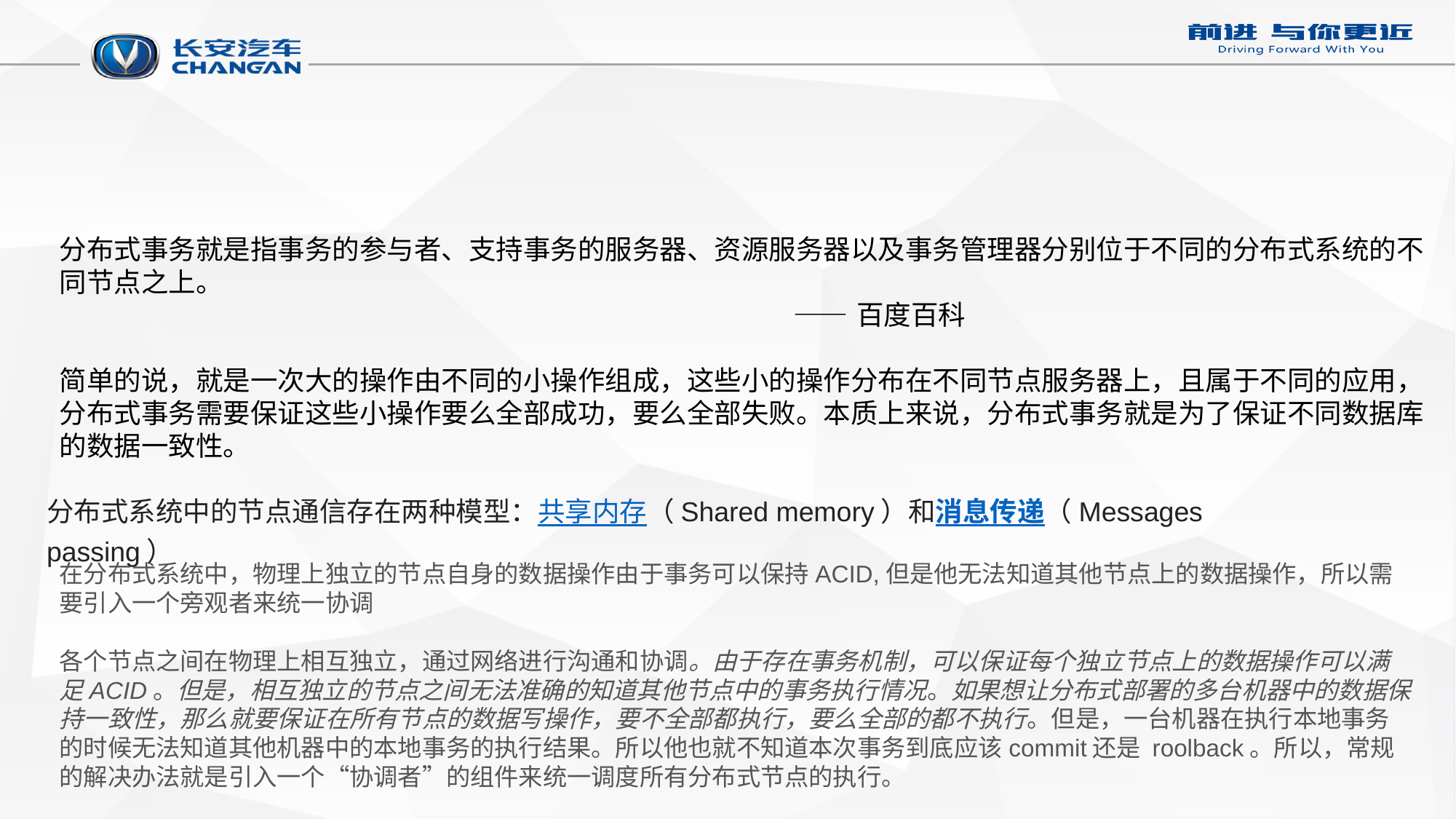

分布式事务就是指事务的参与者、支持事务的服务器、资源服务器以及事务管理器分别位于不同的分布式系统的不同节点之上。
                                                                                                                       ——百度百科

简单的说，就是一次大的操作由不同的小操作组成，这些小的操作分布在不同节点服务器上，且属于不同的应用，分布式事务需要保证这些小操作要么全部成功，要么全部失败。本质上来说，分布式事务就是为了保证不同数据库的数据一致性。
分布式系统中的节点通信存在两种模型：共享内存（Shared memory）和消息传递（Messages passing）
在分布式系统中，物理上独立的节点自身的数据操作由于事务可以保持ACID,但是他无法知道其他节点上的数据操作，所以需要引入一个旁观者来统一协调

各个节点之间在物理上相互独立，通过网络进行沟通和协调。由于存在事务机制，可以保证每个独立节点上的数据操作可以满足ACID。但是，相互独立的节点之间无法准确的知道其他节点中的事务执行情况。如果想让分布式部署的多台机器中的数据保持一致性，那么就要保证在所有节点的数据写操作，要不全部都执行，要么全部的都不执行。但是，一台机器在执行本地事务的时候无法知道其他机器中的本地事务的执行结果。所以他也就不知道本次事务到底应该commit还是 roolback。所以，常规的解决办法就是引入一个“协调者”的组件来统一调度所有分布式节点的执行。